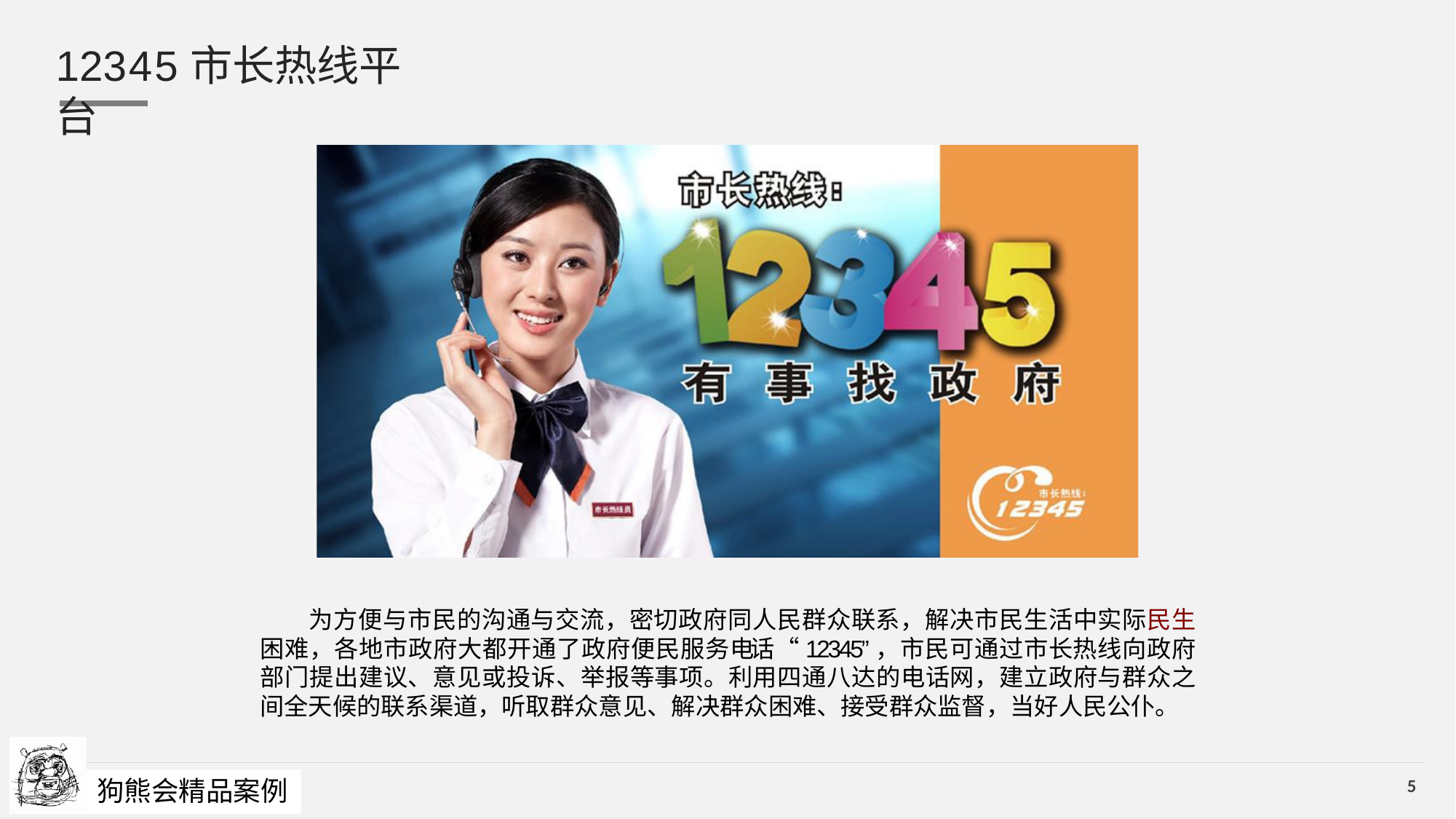

# 12345市长热线平台

       为方便与市民的沟通与交流，密切政府同人民群众联系，解决市民生活中实际民生困难，各地市政府大都开通了政府便民服务电话“12345”，市民可通过市长热线向政府部门提出建议、意见或投诉、举报等事项。利用四通八达的电话网，建立政府与群众之间全天候的联系渠道，听取群众意见、解决群众困难、接受群众监督，当好人民公仆。

COMP

ANG LOGO OR NAME

狗熊会精品案例
5